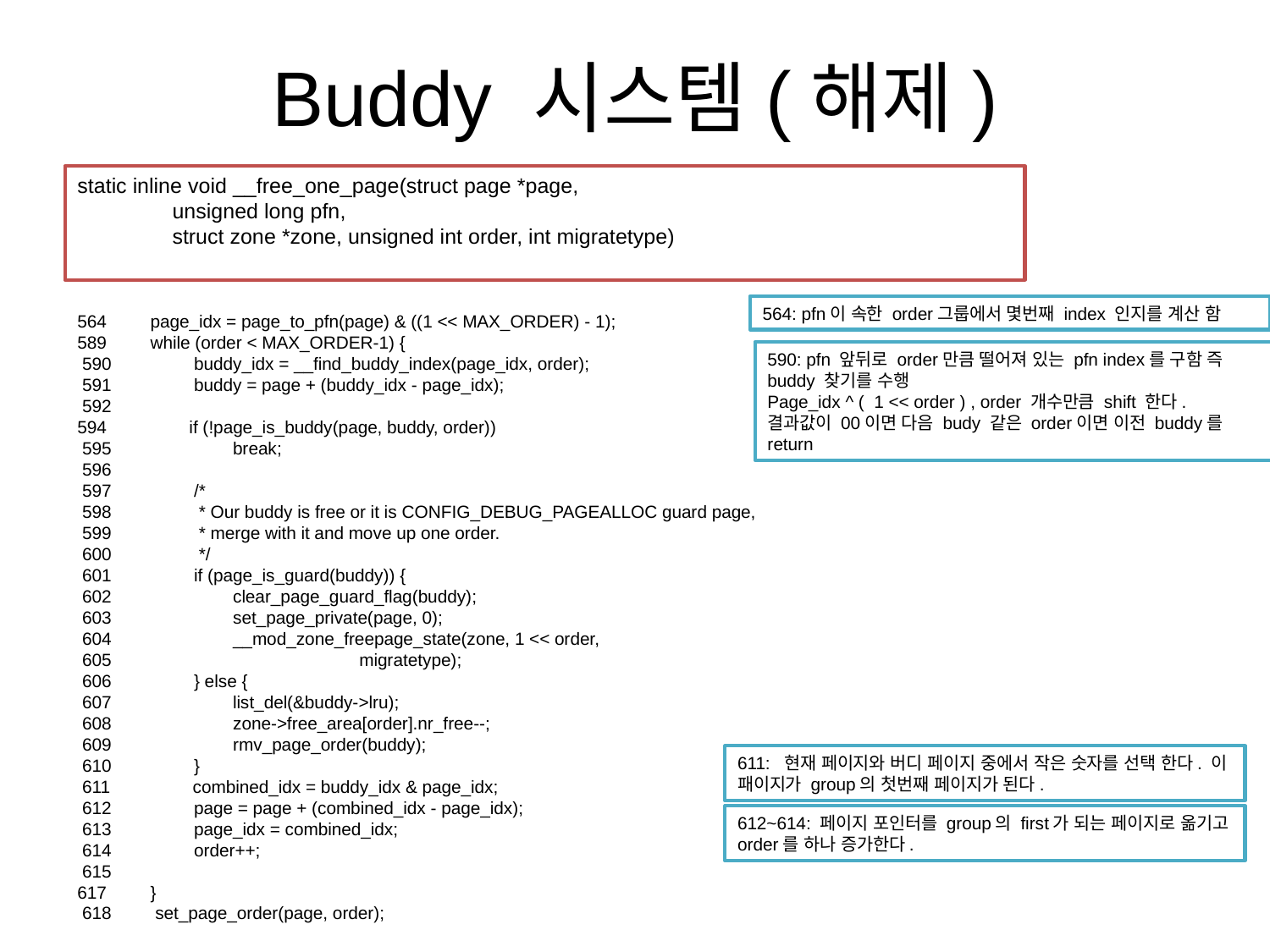

# Buddy 시스템(해제)
static inline void __free_one_page(struct page *page,
                unsigned long pfn,
                struct zone *zone, unsigned int order, int migratetype)

564: pfn이 속한 order그룹에서 몇번째 index 인지를 계산 함
564         page_idx = page_to_pfn(page) & ((1 << MAX_ORDER) - 1);
589         while (order < MAX_ORDER-1) {
 590                 buddy_idx = __find_buddy_index(page_idx, order);
 591                 buddy = page + (buddy_idx - page_idx);
 592
594                 if (!page_is_buddy(page, buddy, order))
 595                         break;
 596
 597                 /*
 598                  * Our buddy is free or it is CONFIG_DEBUG_PAGEALLOC guard page,
 599                  * merge with it and move up one order.
 600                  */
 601                 if (page_is_guard(buddy)) {
 602                         clear_page_guard_flag(buddy);
 603                         set_page_private(page, 0);
 604                         __mod_zone_freepage_state(zone, 1 << order,
 605                                                   migratetype);
 606                 } else {
 607                         list_del(&buddy->lru);
 608                         zone->free_area[order].nr_free--;
 609                         rmv_page_order(buddy);
 610                 }
 611                 combined_idx = buddy_idx & page_idx;
 612                 page = page + (combined_idx - page_idx);
 613                 page_idx = combined_idx;
 614                 order++;
 615
617         }
 618         set_page_order(page, order);
590: pfn 앞뒤로 order만큼 떨어져 있는 pfn index를 구함 즉 buddy 찾기를 수행
Page_idx ^ (  1 << order ) , order 개수만큼 shift 한다.
결과값이 00이면 다음 budy 같은 order이면 이전 buddy를
return
611:  현재 페이지와 버디 페이지 중에서 작은 숫자를 선택 한다. 이 패이지가 group의 첫번째 페이지가 된다.
612~614: 페이지 포인터를 group의 first가 되는 페이지로 옮기고 order를 하나 증가한다.